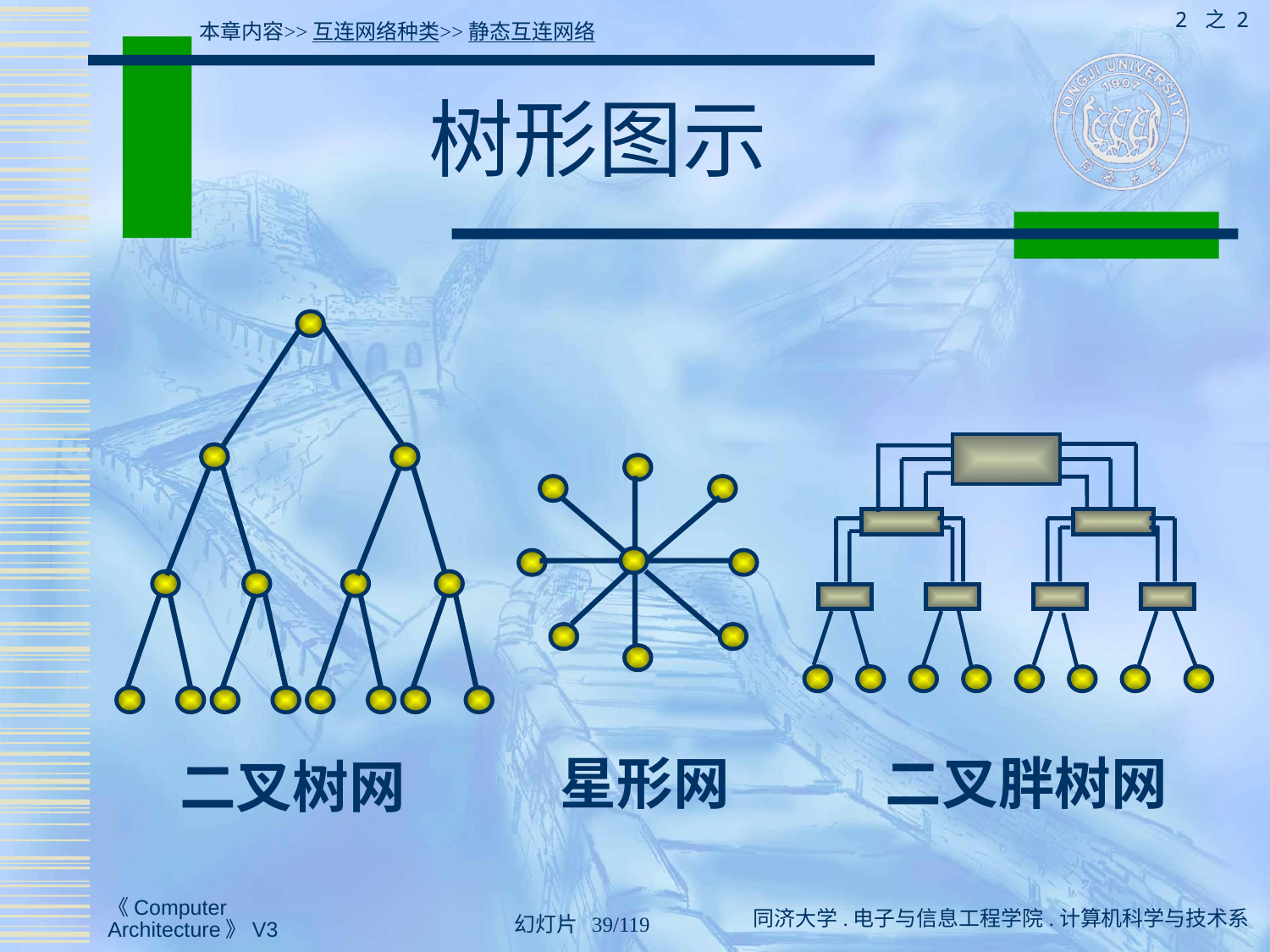

2 之 2
本章内容>>互连网络种类>>静态互连网络
# 树形图示

二叉树网
星形网
二叉胖树网